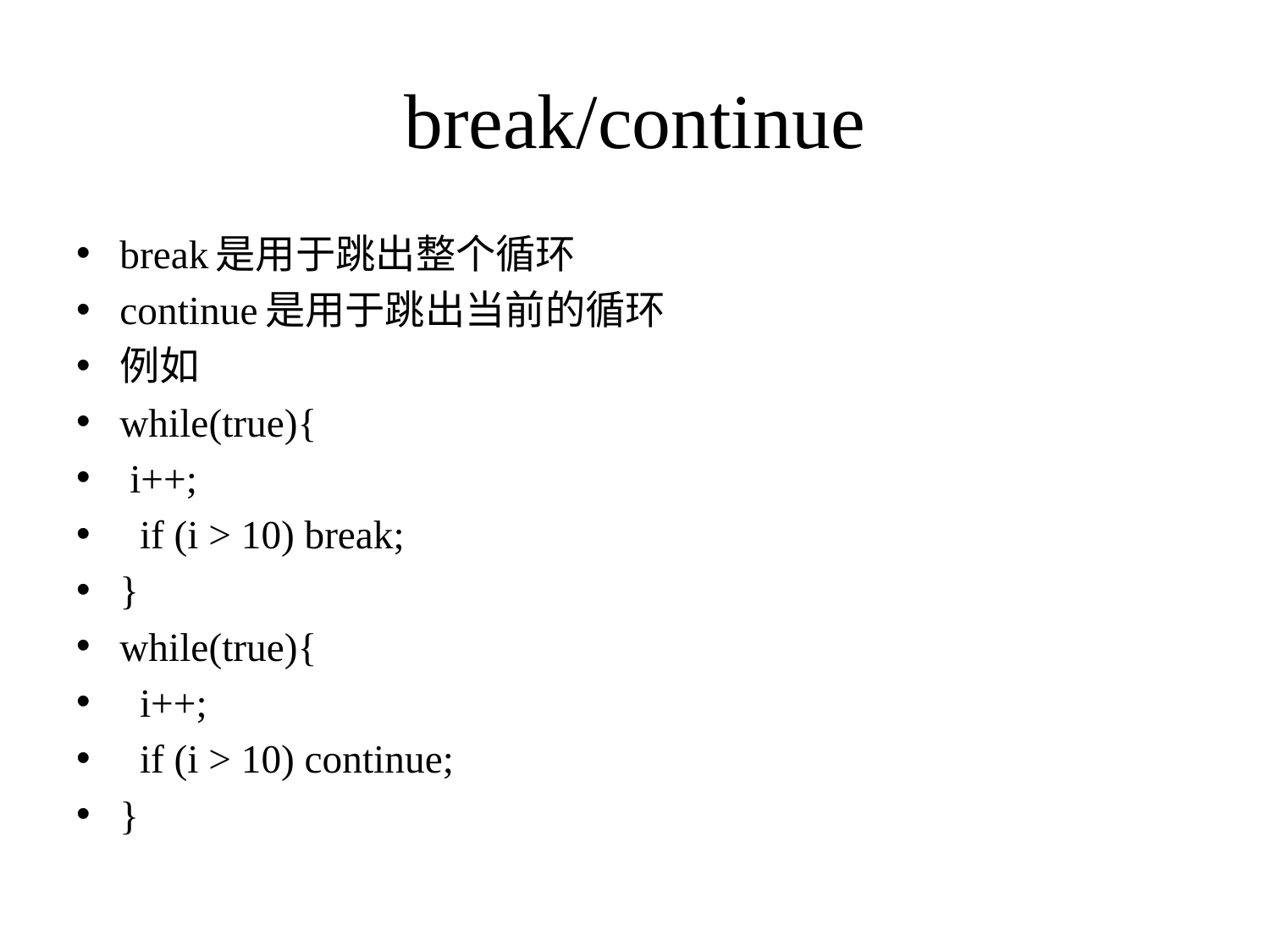

# break/continue
break是用于跳出整个循环
continue是用于跳出当前的循环
例如
while(true){
 i++;
  if (i > 10) break;
}
while(true){
  i++;
  if (i > 10) continue;
}